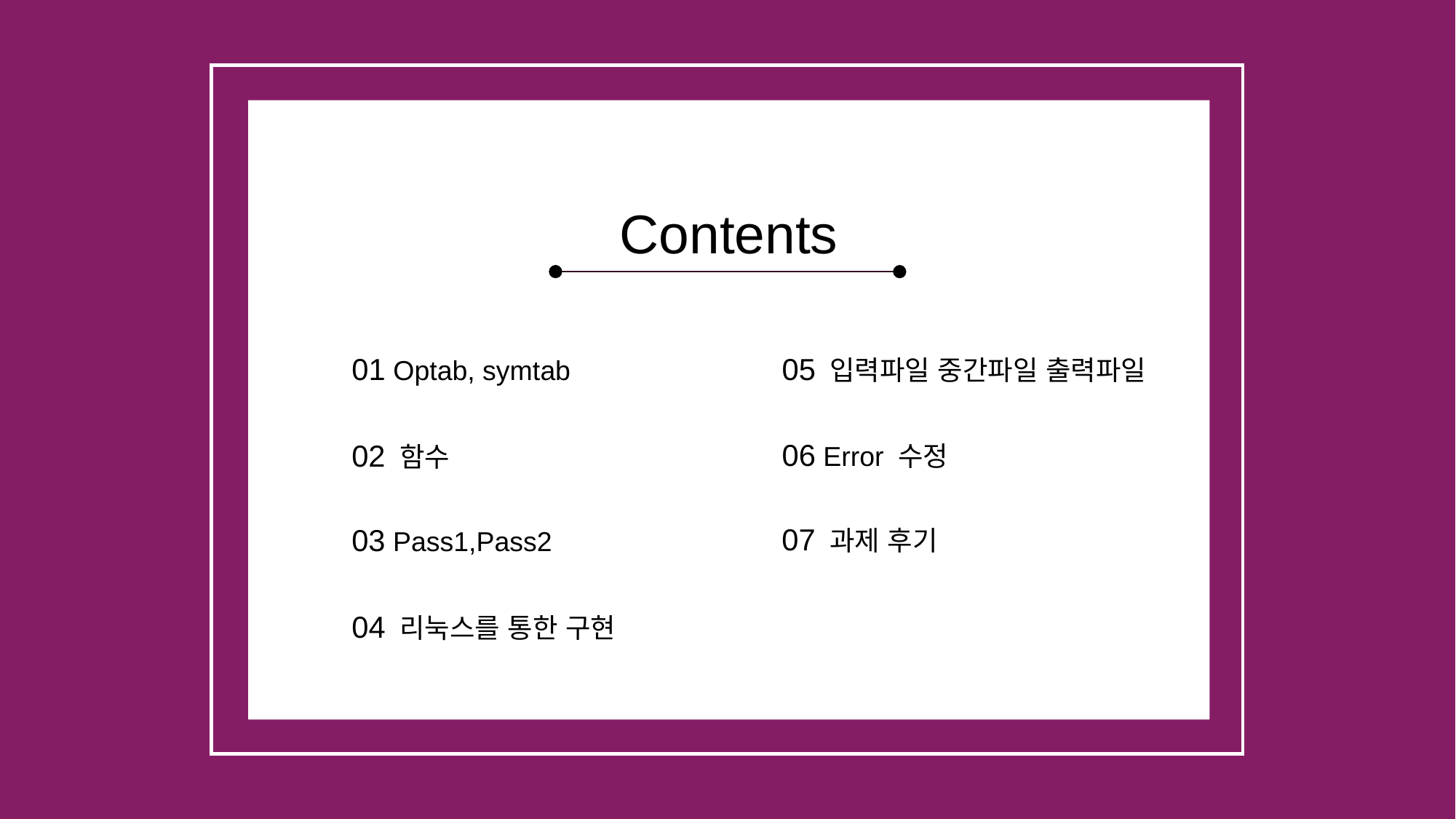

Contents

01 Optab, symtab
05 입력파일 중간파일 출력파일
06 Error 수정
02 함수
07 과제 후기
03 Pass1,Pass2
04 리눅스를 통한 구현